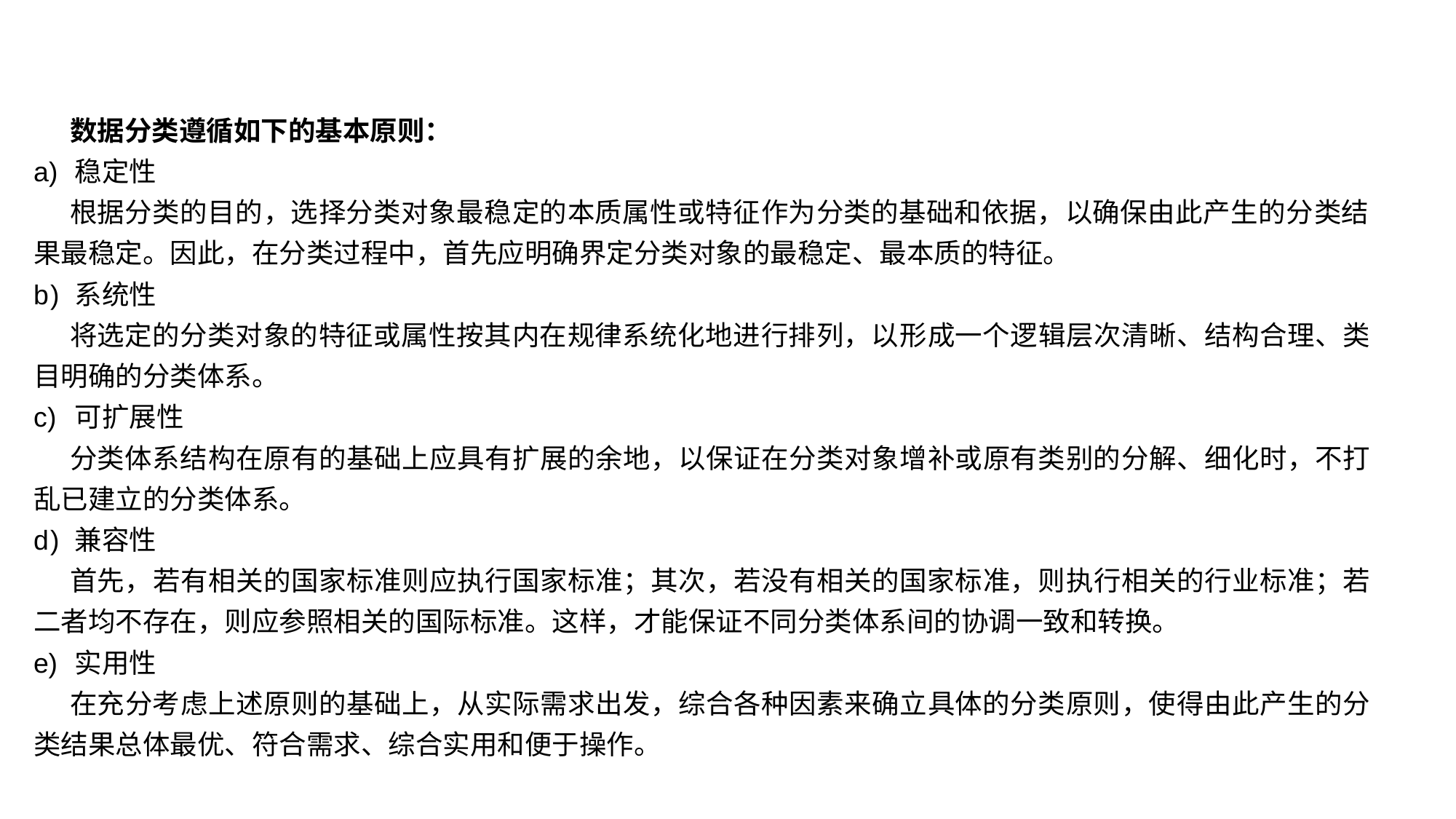

主数据分类设计原则
数据分类遵循如下的基本原则：
稳定性
根据分类的目的，选择分类对象最稳定的本质属性或特征作为分类的基础和依据，以确保由此产生的分类结果最稳定。因此，在分类过程中，首先应明确界定分类对象的最稳定、最本质的特征。
系统性
将选定的分类对象的特征或属性按其内在规律系统化地进行排列，以形成一个逻辑层次清晰、结构合理、类目明确的分类体系。
可扩展性
分类体系结构在原有的基础上应具有扩展的余地，以保证在分类对象增补或原有类别的分解、细化时，不打乱已建立的分类体系。
兼容性
首先，若有相关的国家标准则应执行国家标准；其次，若没有相关的国家标准，则执行相关的行业标准；若二者均不存在，则应参照相关的国际标准。这样，才能保证不同分类体系间的协调一致和转换。
实用性
在充分考虑上述原则的基础上，从实际需求出发，综合各种因素来确立具体的分类原则，使得由此产生的分类结果总体最优、符合需求、综合实用和便于操作。